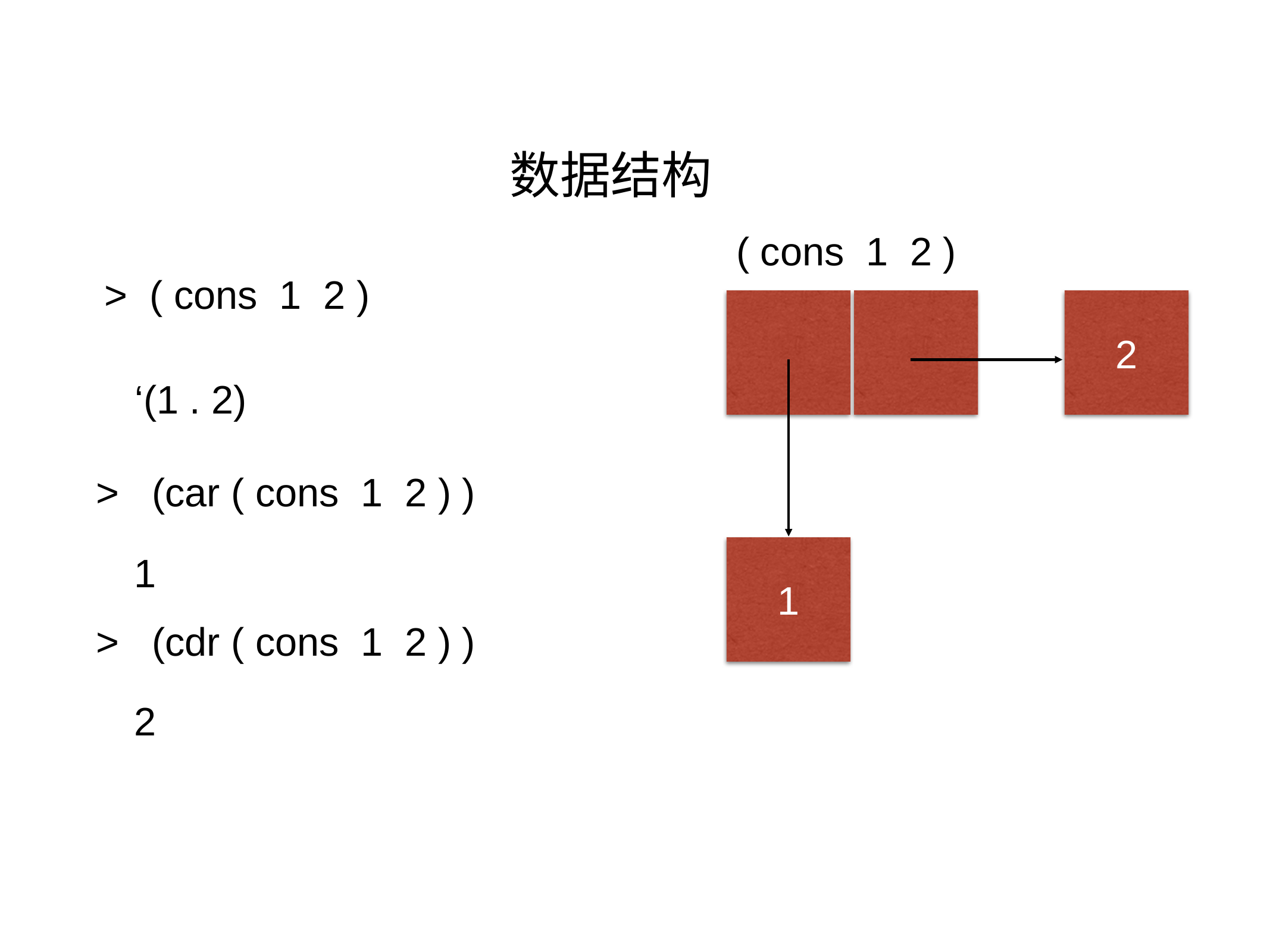

# 数据结构
( cons  1  2 )
>  ( cons  1  2 )

2

‘(1 . 2)
>   (car ( cons  1  2 ) )
1
1
>   (cdr ( cons  1  2 ) )
2